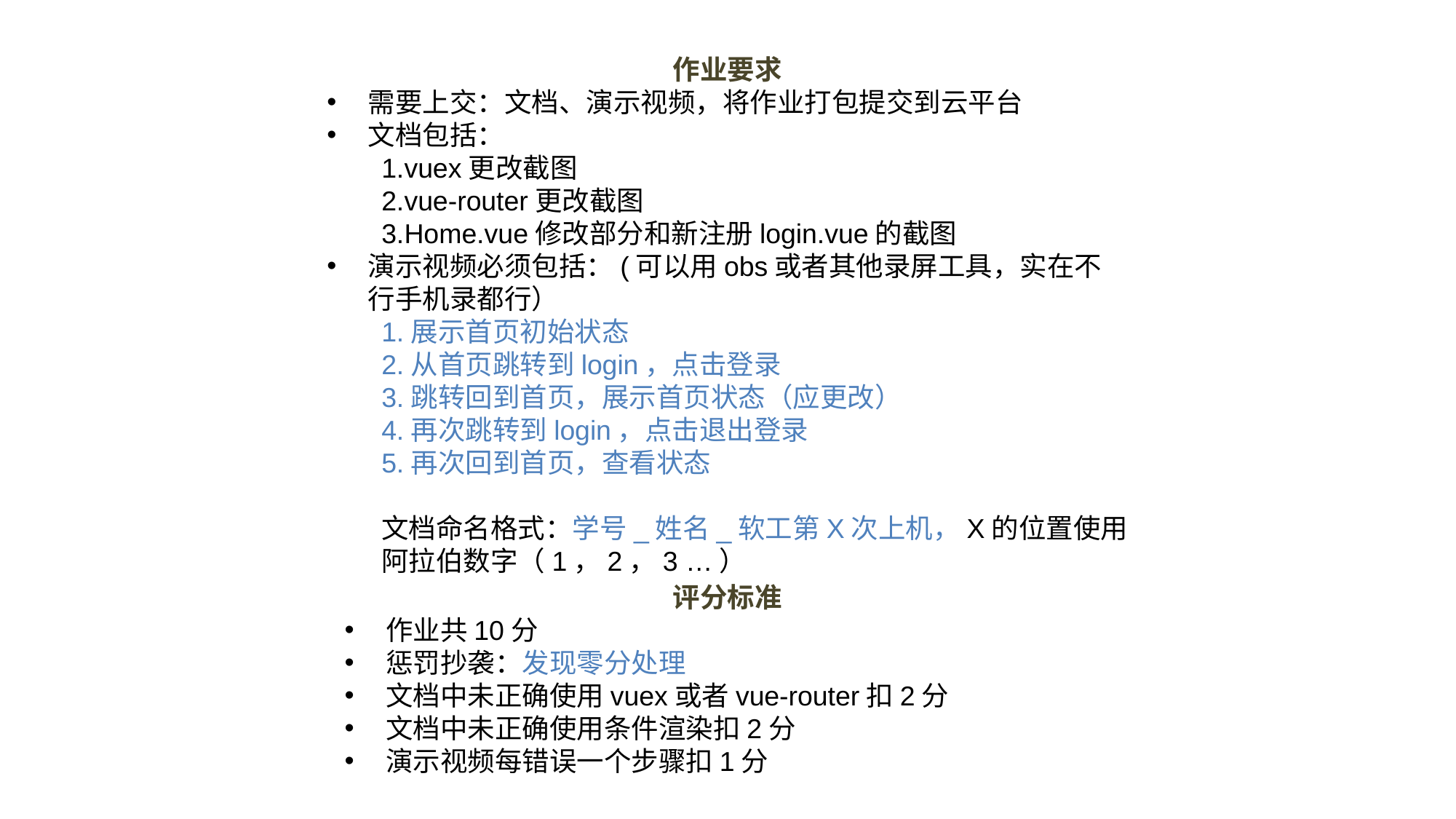

作业要求
需要上交：文档、演示视频，将作业打包提交到云平台
文档包括：
1.vuex更改截图
2.vue-router更改截图
3.Home.vue修改部分和新注册login.vue的截图
演示视频必须包括：(可以用obs或者其他录屏工具，实在不行手机录都行）
1.展示首页初始状态
2.从首页跳转到login，点击登录
3.跳转回到首页，展示首页状态（应更改）
4.再次跳转到login，点击退出登录
5.再次回到首页，查看状态

文档命名格式：学号_姓名_软工第X次上机，X的位置使用阿拉伯数字（1，2，3 …）
评分标准
作业共10分
惩罚抄袭：发现零分处理
文档中未正确使用vuex或者vue-router扣2分
文档中未正确使用条件渲染扣2分
演示视频每错误一个步骤扣1分